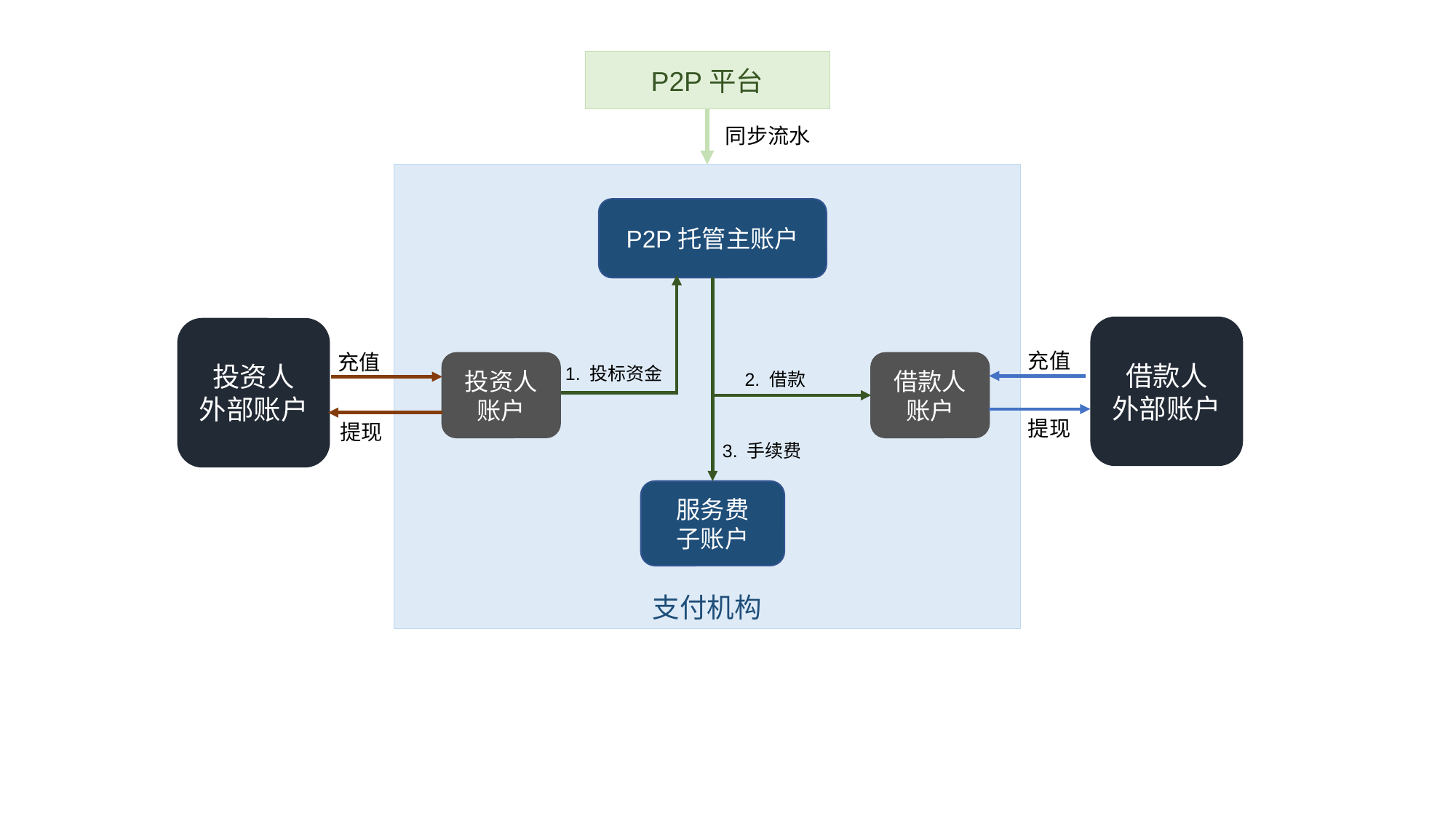

P2P平台
同步流水
支付机构
P2P托管主账户
借款人
外部账户
投资人
外部账户
充值
充值
投资人
账户
借款人账户
1. 投标资金
2. 借款
提现
提现
3. 手续费
服务费
子账户